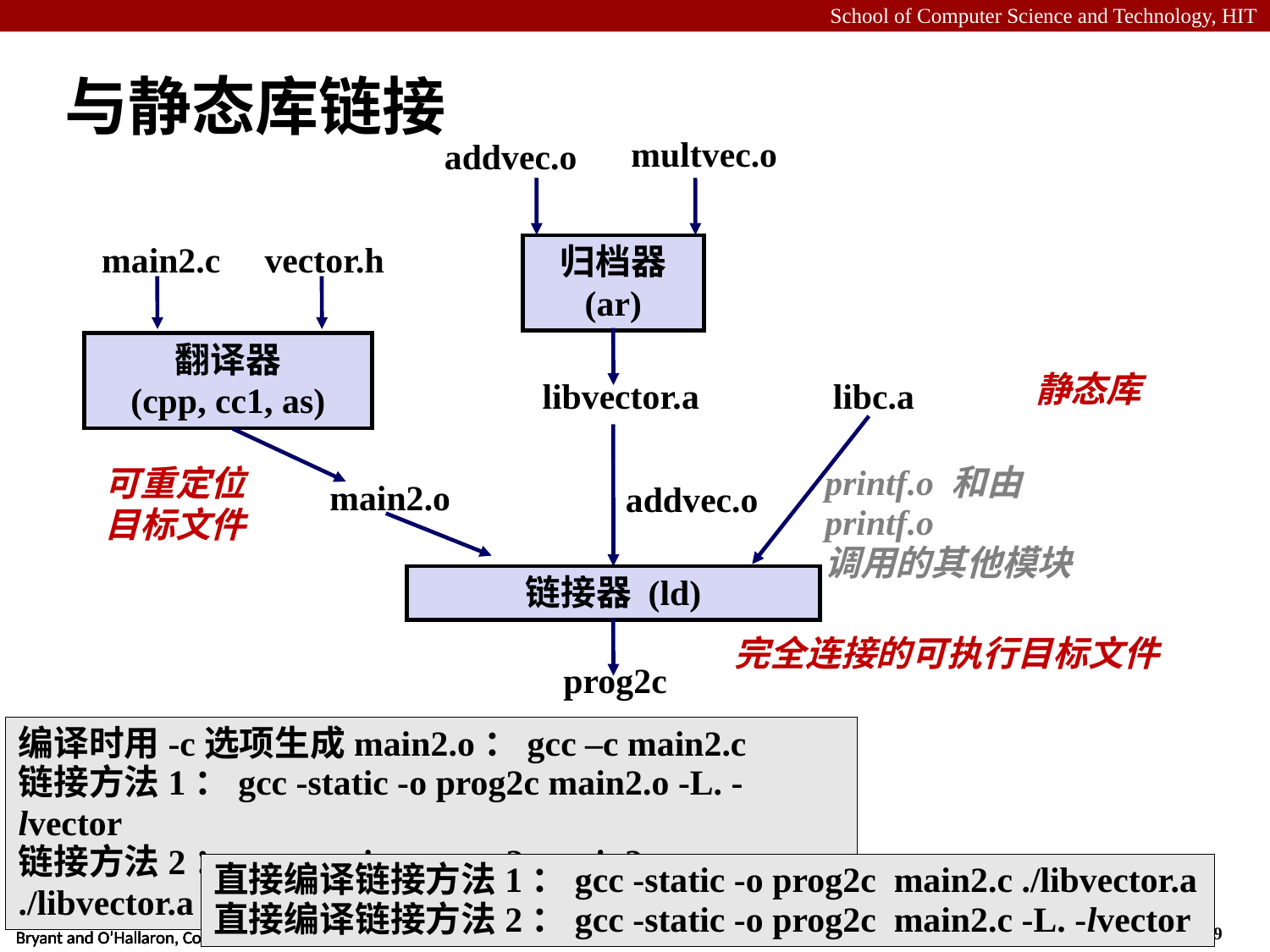

# 与静态库链接
multvec.o
addvec.o

main2.c
vector.h
归档器
(ar)

翻译器
(cpp, cc1, as)
静态库
libvector.a
libc.a

可重定位
目标文件
printf.o 和由 printf.o
调用的其他模块
main2.o
addvec.o

链接器 (ld)

完全连接的可执行目标文件
prog2c
编译时用-c选项生成main2.o：gcc –c main2.c
链接方法1：gcc -static -o prog2c main2.o -L. -lvector
链接方法2：gcc -static -o prog2c main2.o ./libvector.a
直接编译链接方法1：gcc -static -o prog2c  main2.c ./libvector.a
直接编译链接方法2：gcc -static -o prog2c  main2.c -L. -lvector